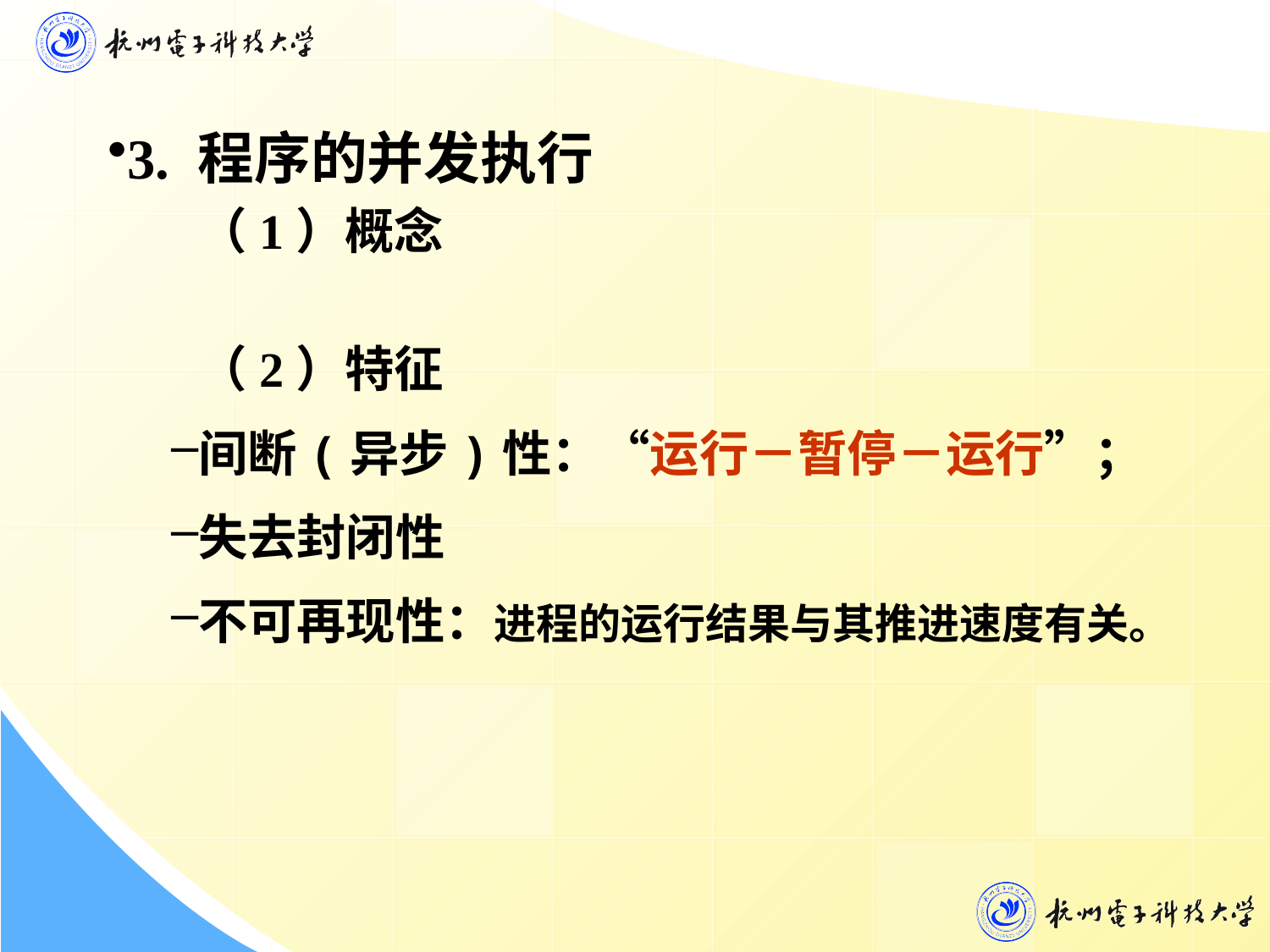

3. 程序的并发执行
       （1）概念

       （2）特征
间断(异步)性：“运行－暂停－运行”；
失去封闭性
不可再现性：进程的运行结果与其推进速度有关。